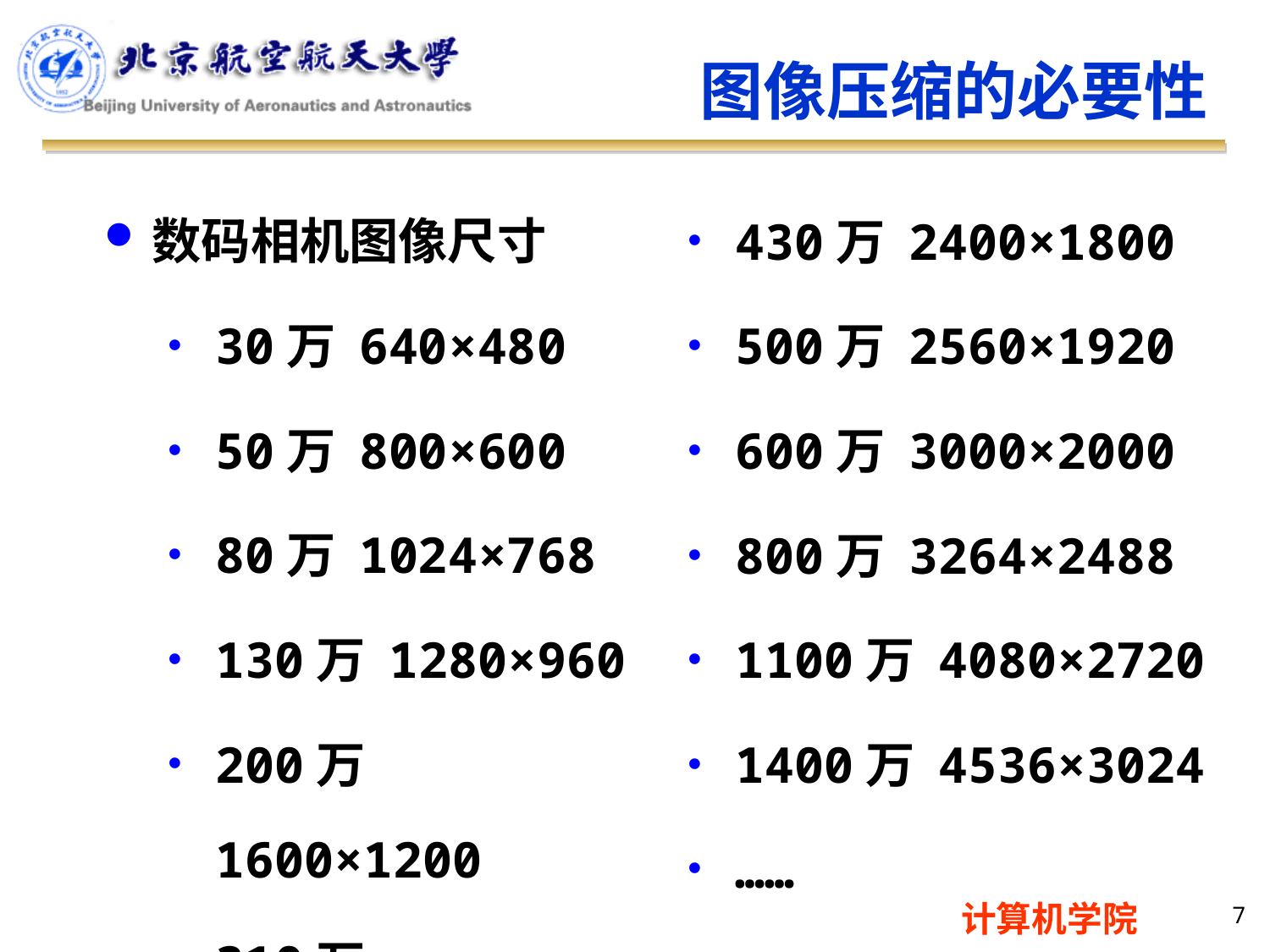

图像压缩的必要性
数码相机图像尺寸
30万 640×480
50万 800×600
80万 1024×768
130万 1280×960
200万 1600×1200
310万 2048×1536
430万 2400×1800
500万 2560×1920
600万 3000×2000
800万 3264×2488
1100万 4080×2720
1400万 4536×3024
……
7